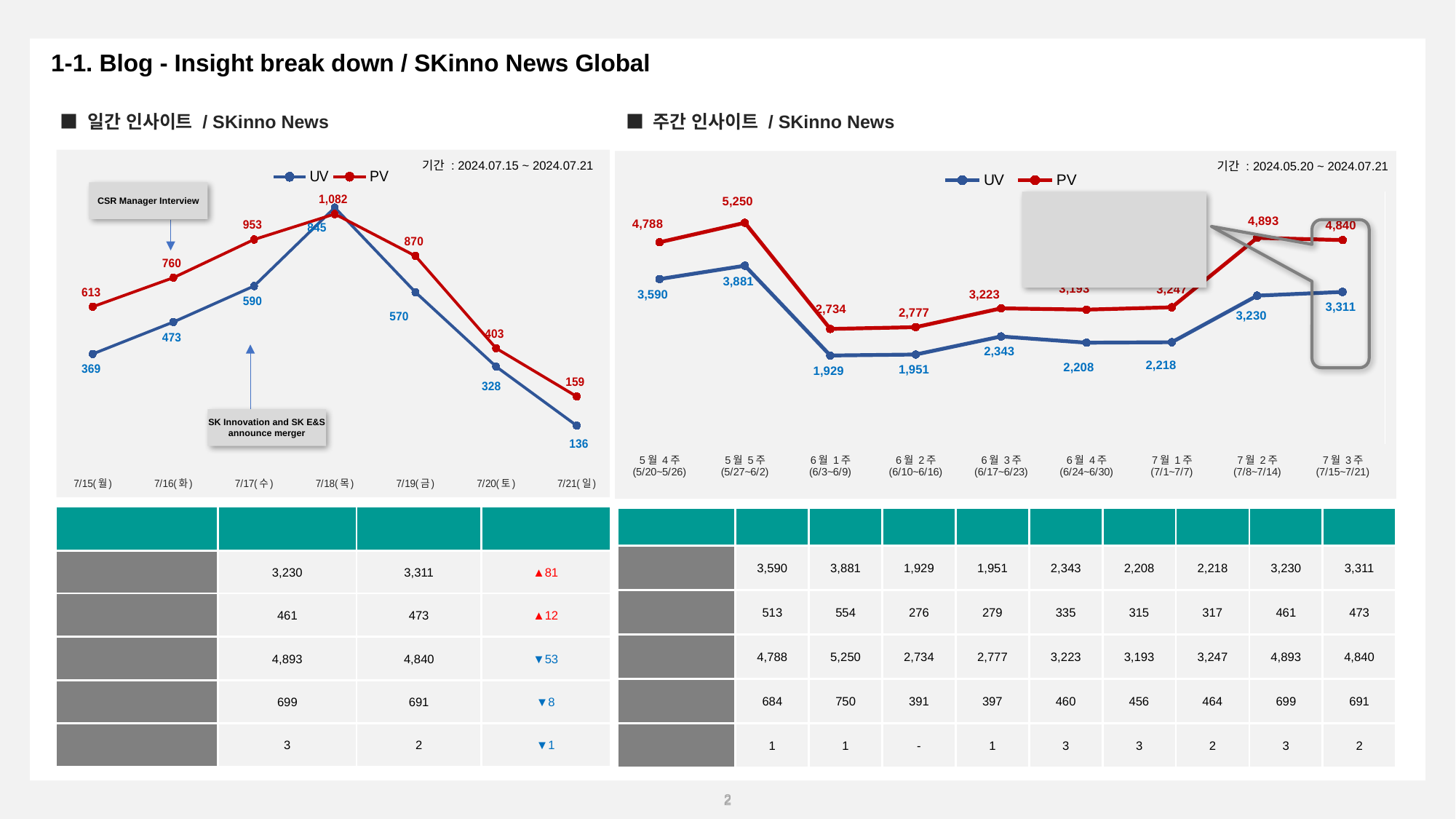

1-1. Blog - Insight break down / SKinno News Global
■ 일간 인사이트 / SKinno News
■ 주간 인사이트 / SKinno News

### Chart

| Category |  |  |
|---|---|---|
| 7/15(월) | 369.0 | 613.0 |
| 7/16(화) | 473.0 | 760.0 |
| 7/17(수) | 590.0 | 953.0 |
| 7/18(목) | 845.0 | 1082.0 |
| 7/19(금) | 570.0 | 870.0 |
| 7/20(토) | 328.0 | 403.0 |
| 7/21(일) | 136.0 | 159.0 |

### Chart

| Category |  |  |
|---|---|---|
| 5월 4주
(5/20~5/26) | 3590.0 | 4788.0 |
| 5월 5주
(5/27~6/2) | 3881.0 | 5250.0 |
| 6월 1주
(6/3~6/9) | 1929.0 | 2734.0 |
| 6월 2주
(6/10~6/16) | 1951.0 | 2777.0 |
| 6월 3주
(6/17~6/23) | 2343.0 | 3223.0 |
| 6월 4주
(6/24~6/30) | 2208.0 | 3193.0 |
| 7월 1주
(7/1~7/7) | 2218.0 | 3247.0 |
| 7월 2주
(7/8~7/14) | 3230.0 | 4893.0 |
| 7월 3주
(7/15~7/21) | 3311.0 | 4840.0 |
기간 : 2024.07.15 ~ 2024.07.21
기간 : 2024.05.20 ~ 2024.07.21
CSR Manager Interview

SK Innovation and SK E&S
announce merger
| 날짜 | 5월4주 | 5월5주 | 6월1주 | 6월2주 | 6월3주 | 6월4주 | 7월1주 | 7월2주 | 7월3주 |
| --- | --- | --- | --- | --- | --- | --- | --- | --- | --- |
| 주간 총 방문자 수 | 3,590 | 3,881 | 1,929 | 1,951 | 2,343 | 2,208 | 2,218 | 3,230 | 3,311 |
| 일 방문자 수 | 513 | 554 | 276 | 279 | 335 | 315 | 317 | 461 | 473 |
| 주간 총 페이지뷰 | 4,788 | 5,250 | 2,734 | 2,777 | 3,223 | 3,193 | 3,247 | 4,893 | 4,840 |
| 일페이지뷰 | 684 | 750 | 391 | 397 | 460 | 456 | 464 | 699 | 691 |
| 콘텐츠 | 1 | 1 | - | 1 | 3 | 3 | 2 | 3 | 2 |
| 구분 | 전주 | 금주 | 증감 |
| --- | --- | --- | --- |
| 주간 총 방문자 수 | 3,230 | 3,311 | ▲81 |
| 일 방문자 수 | 461 | 473 | ▲12 |
| 주간 총 페이지뷰 | 4,893 | 4,840 | ▼53 |
| 일페이지뷰 | 699 | 691 | ▼8 |
| 콘텐츠 | 3 | 2 | ▼1 |